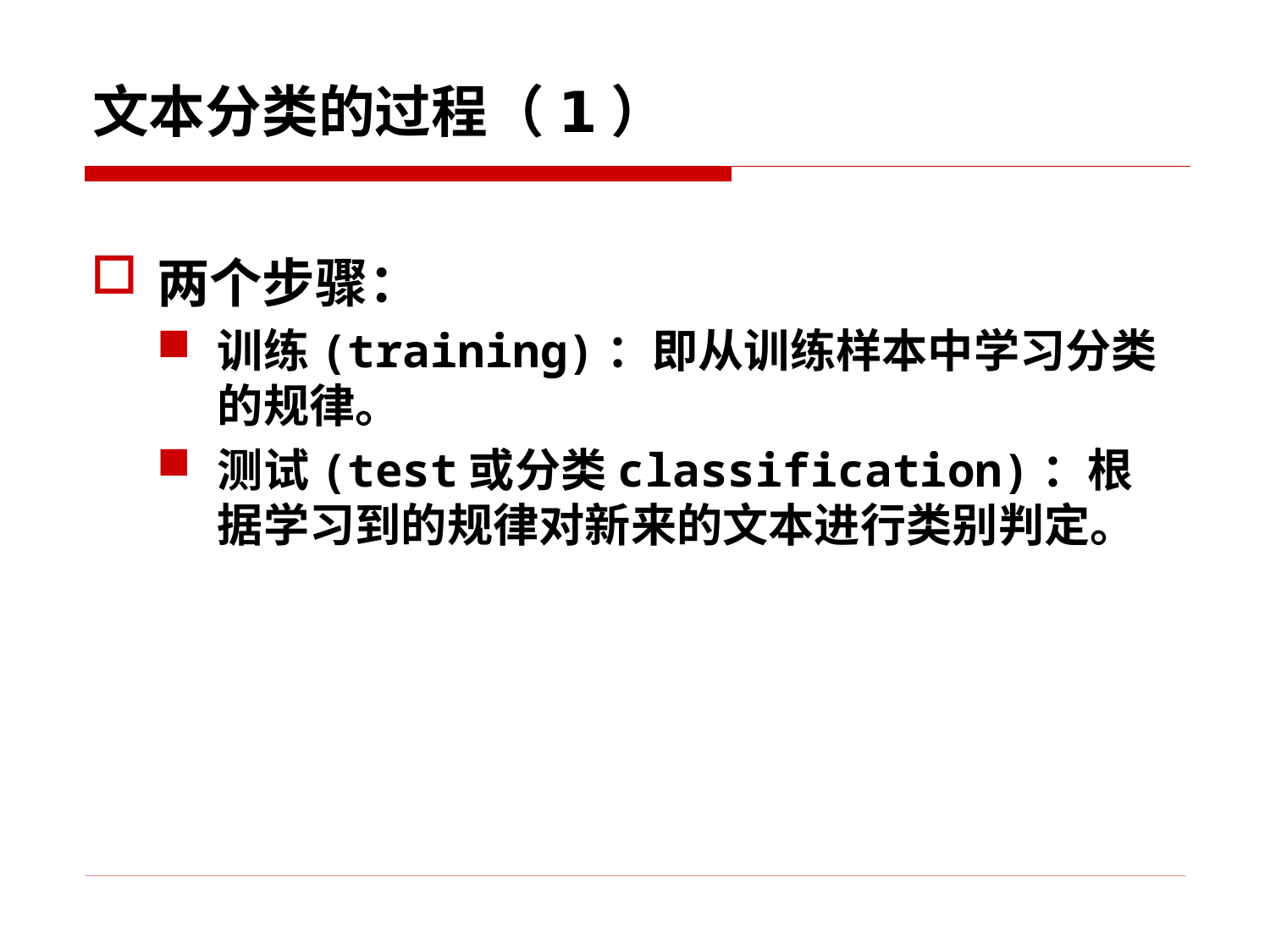

# 文本分类的过程（1）
两个步骤：
训练(training)：即从训练样本中学习分类的规律。
测试(test或分类classification)：根据学习到的规律对新来的文本进行类别判定。